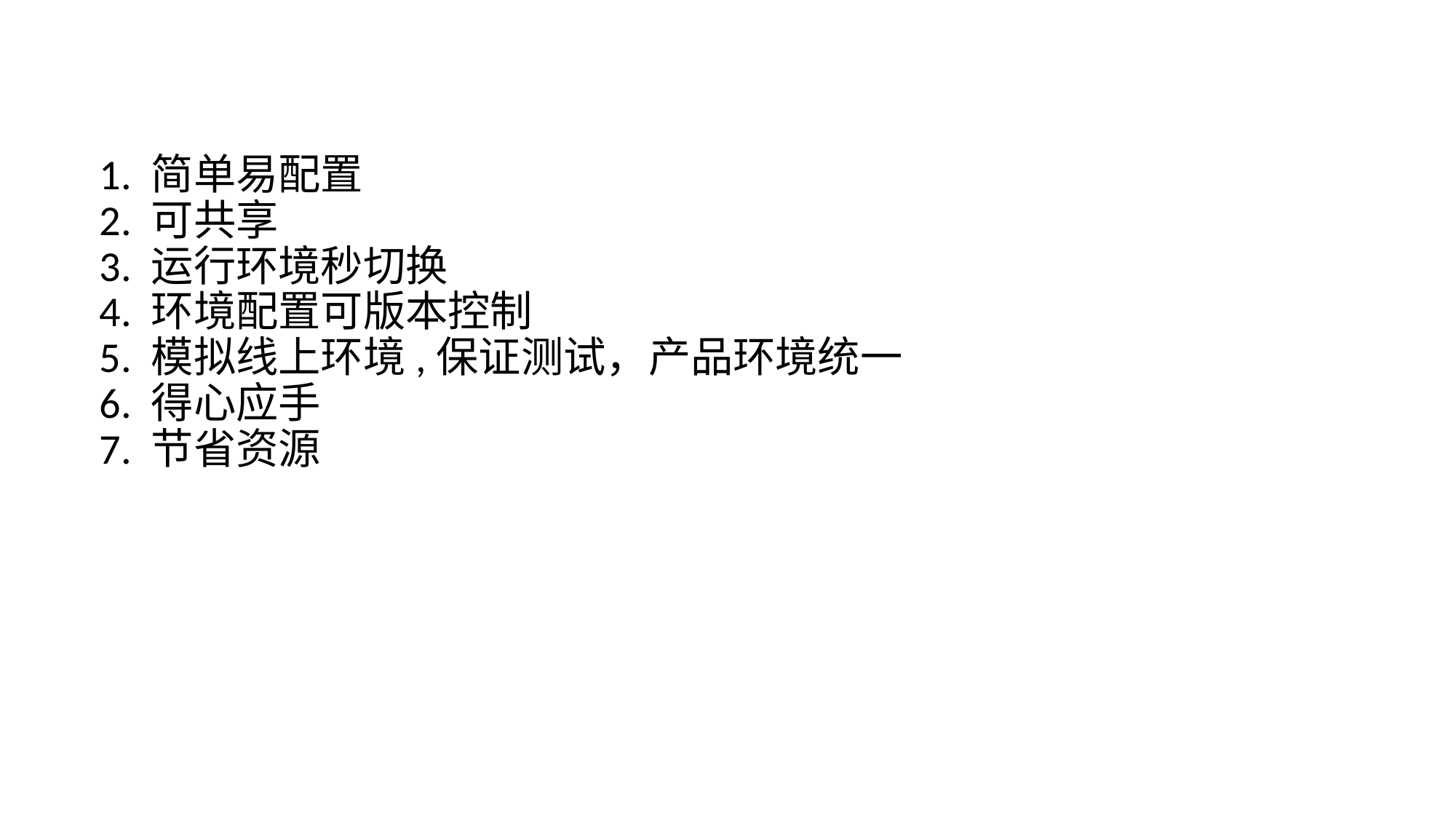

# 1. 简单易配置 2. 可共享 3. 运行环境秒切换 4. 环境配置可版本控制 5. 模拟线上环境,保证测试，产品环境统一 6. 得心应手 7. 节省资源